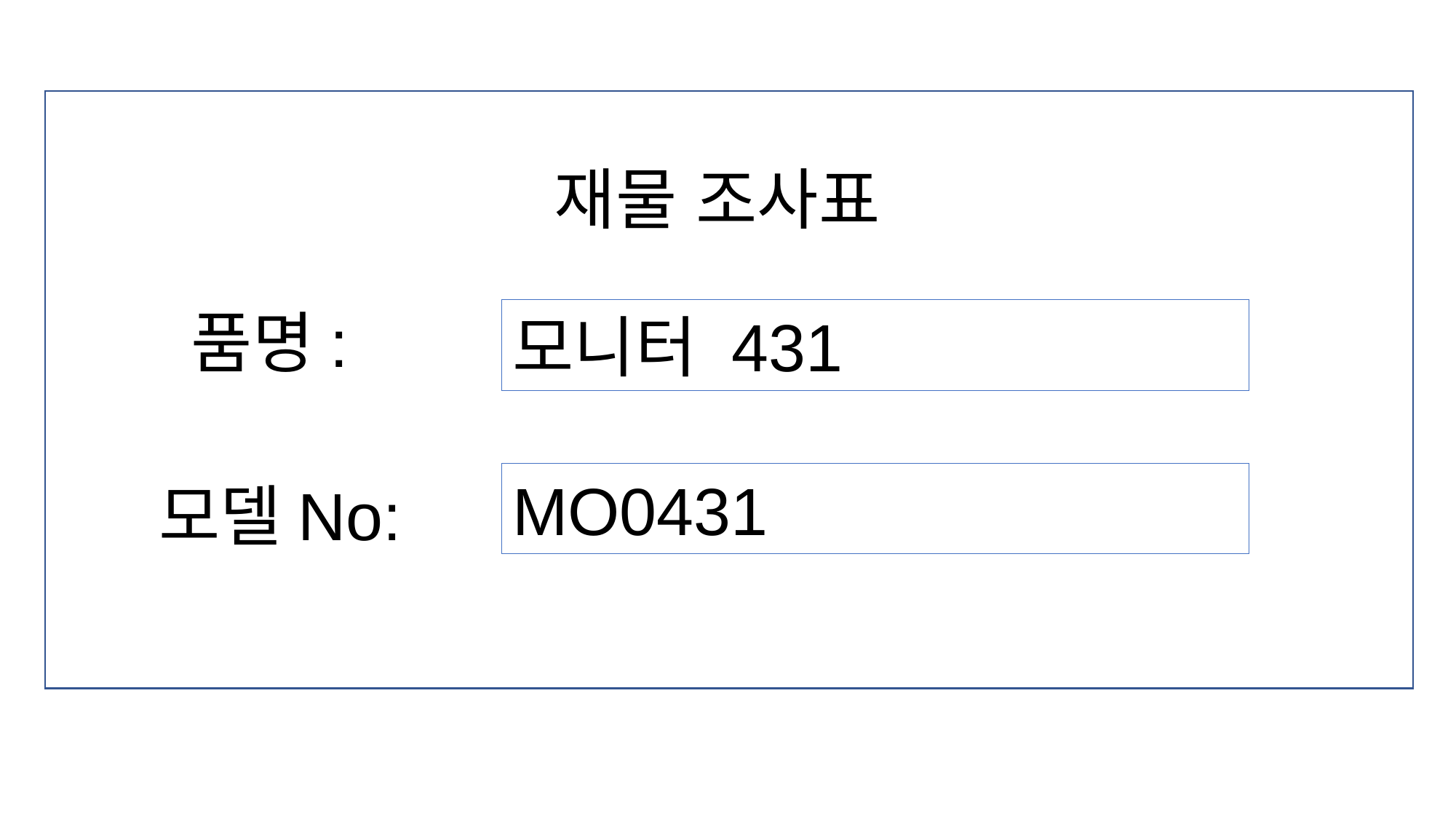

재물 조사표
품명:
모니터 431
MO0431
모델No: